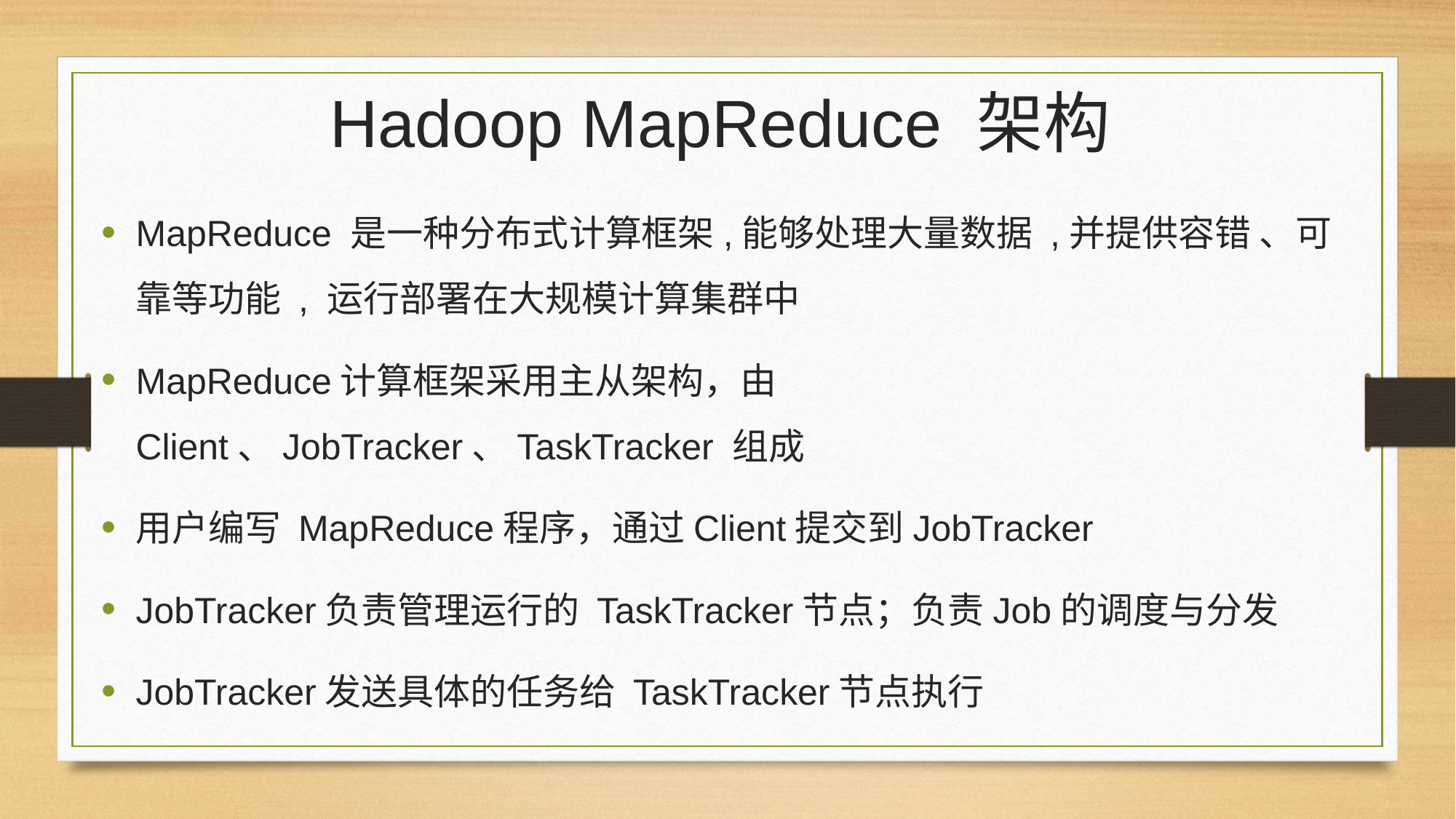

# Hadoop MapReduce 架构
MapReduce 是一种分布式计算框架,能够处理大量数据 ,并提供容错 、可靠等功能 , 运行部署在大规模计算集群中
MapReduce计算框架采用主从架构，由 Client、JobTracker、TaskTracker 组成
用户编写 MapReduce程序，通过Client提交到JobTracker
JobTracker负责管理运行的 TaskTracker节点；负责Job的调度与分发
JobTracker发送具体的任务给 TaskTracker节点执行